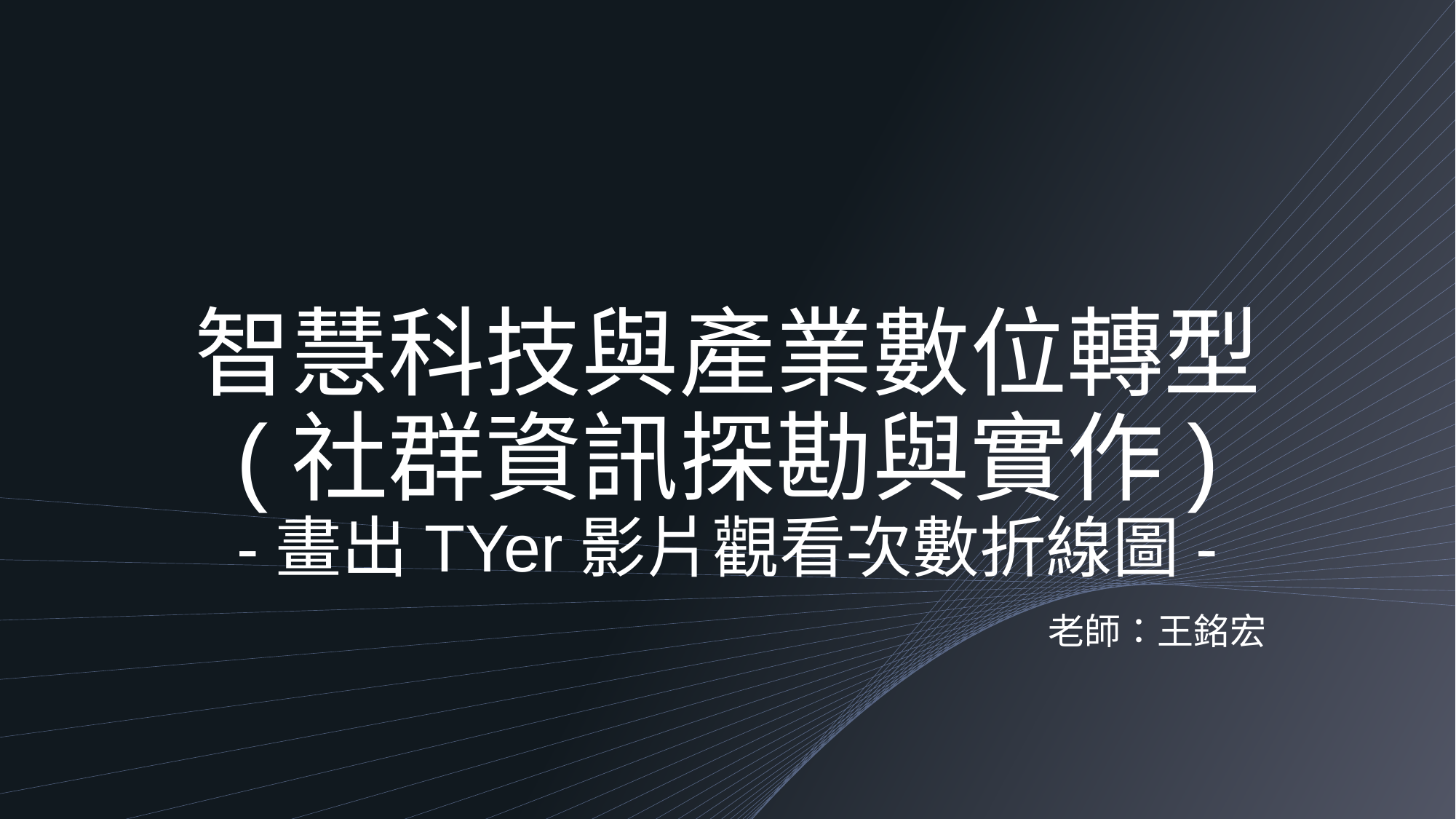

# 智慧科技與產業數位轉型 (社群資訊探勘與實作) -畫出TYer影片觀看次數折線圖-
老師：王銘宏